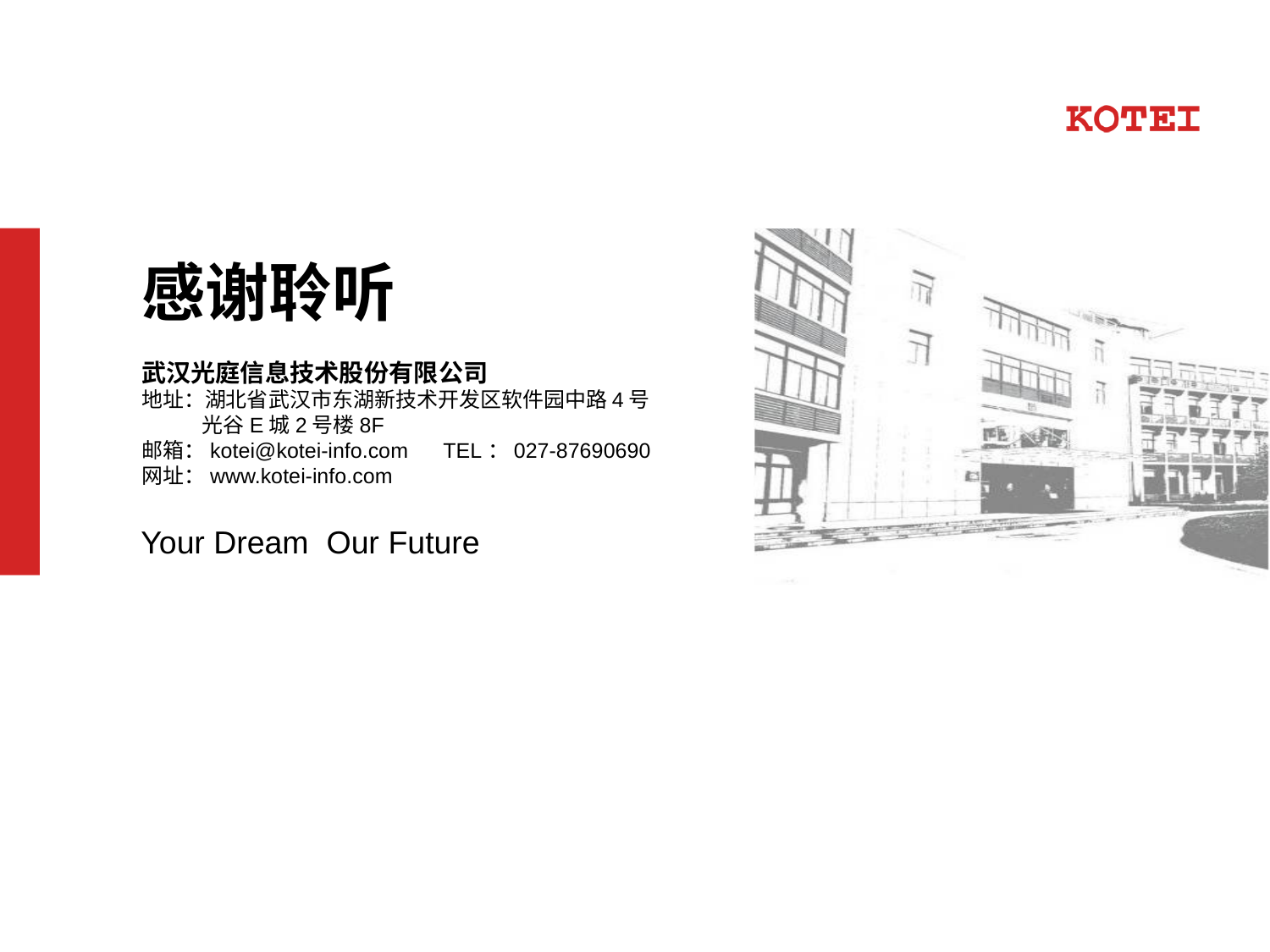

感谢聆听
武汉光庭信息技术股份有限公司
地址：湖北省武汉市东湖新技术开发区软件园中路4号
            光谷E城2号楼8F
邮箱：kotei@kotei-info.com      TEL：027-87690690
网址：www.kotei-info.com
Your Dream  Our Future
18